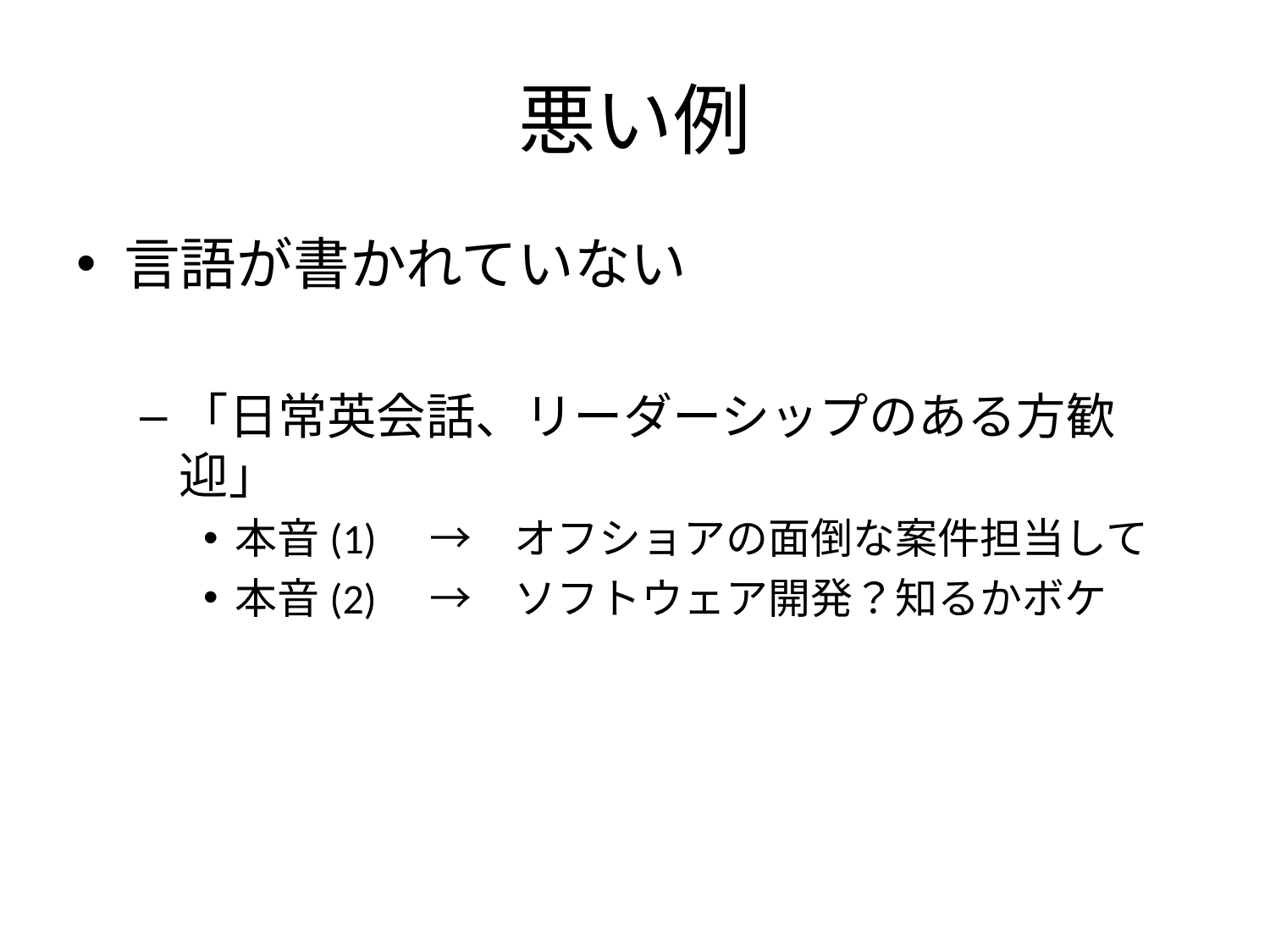

# 悪い例
言語が書かれていない

「日常英会話、リーダーシップのある方歓迎」
本音(1)　→　オフショアの面倒な案件担当して
本音(2)　→　ソフトウェア開発？知るかボケ